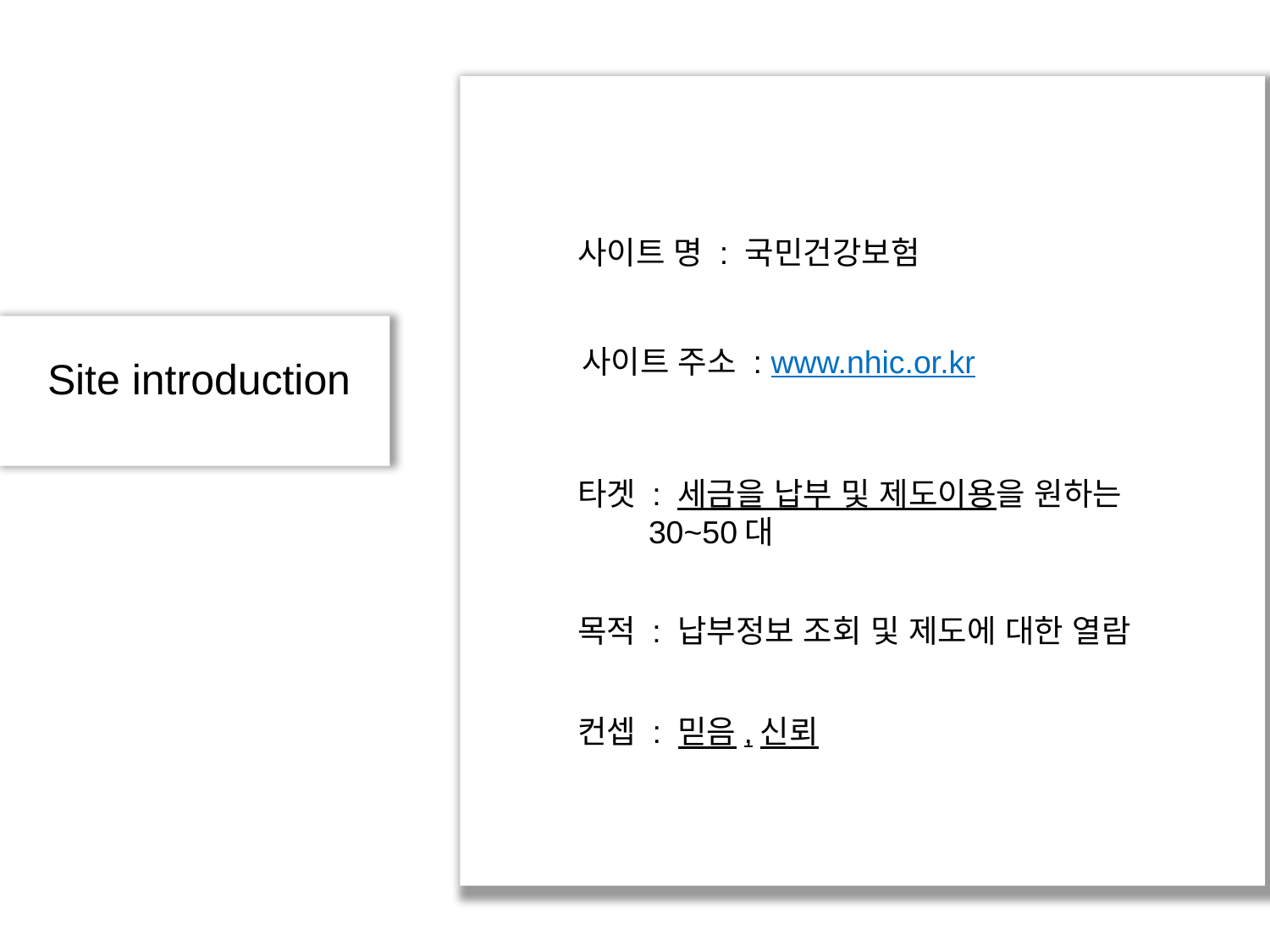

사이트 명 : 국민건강보험

사이트 주소 : www.nhic.or.kr
Site introduction

타겟 : 세금을 납부 및 제도이용을 원하는
        30~50대

목적 : 납부정보 조회 및 제도에 대한 열람
컨셉 : 믿음,신뢰